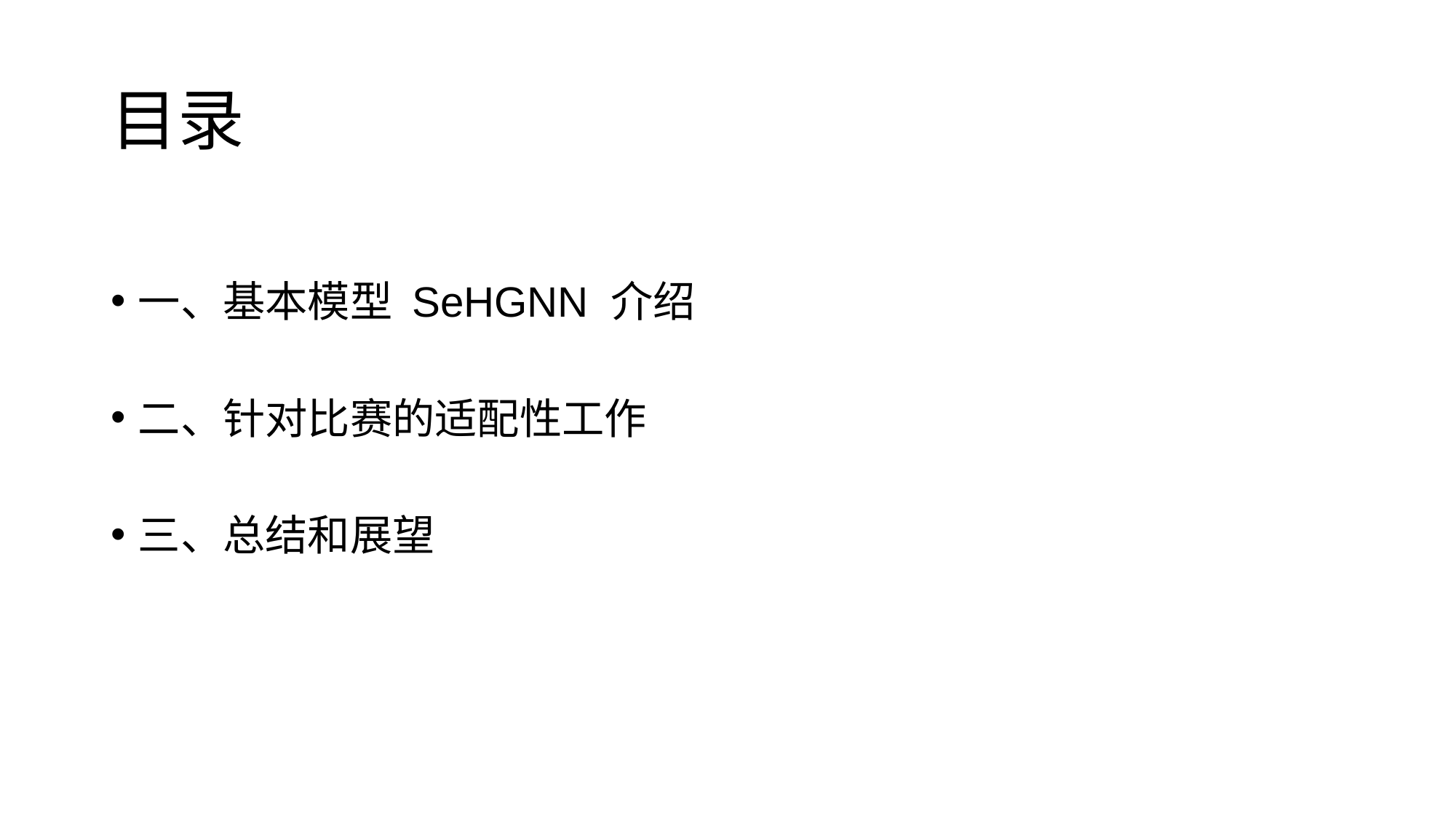

# 目录
一、基本模型 SeHGNN 介绍
二、针对比赛的适配性工作
三、总结和展望